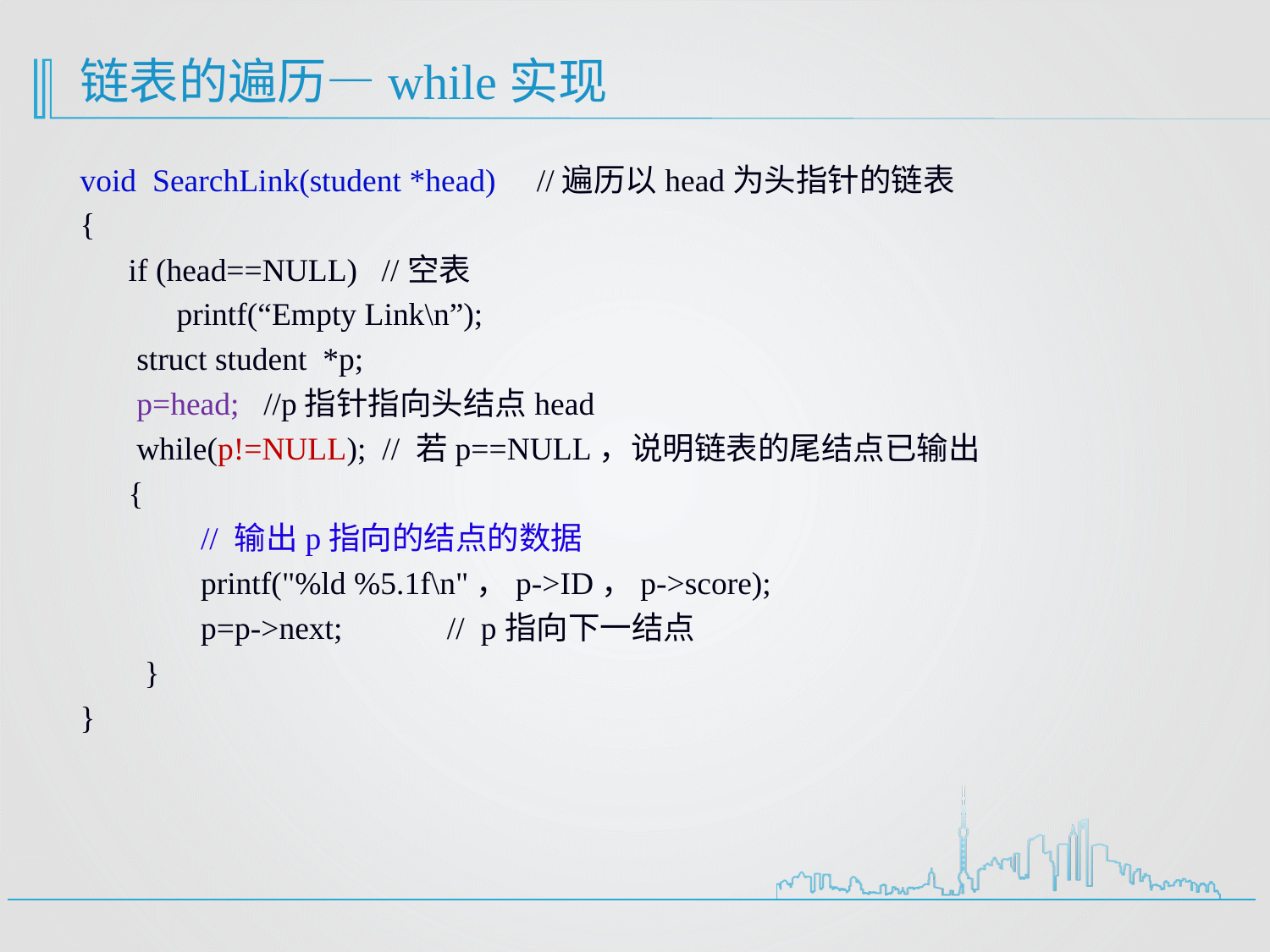

# 链表的遍历—while实现
void  SearchLink(student *head)     //遍历以head为头指针的链表
{
      if (head==NULL)   //空表
            printf(“Empty Link\n”);
       struct student  *p;
       p=head;   //p指针指向头结点head
       while(p!=NULL);  // 若p==NULL，说明链表的尾结点已输出
      {
               // 输出p指向的结点的数据
               printf("%ld %5.1f\n"，p->ID，p->score);
               p=p->next;             //  p指向下一结点
        }
}